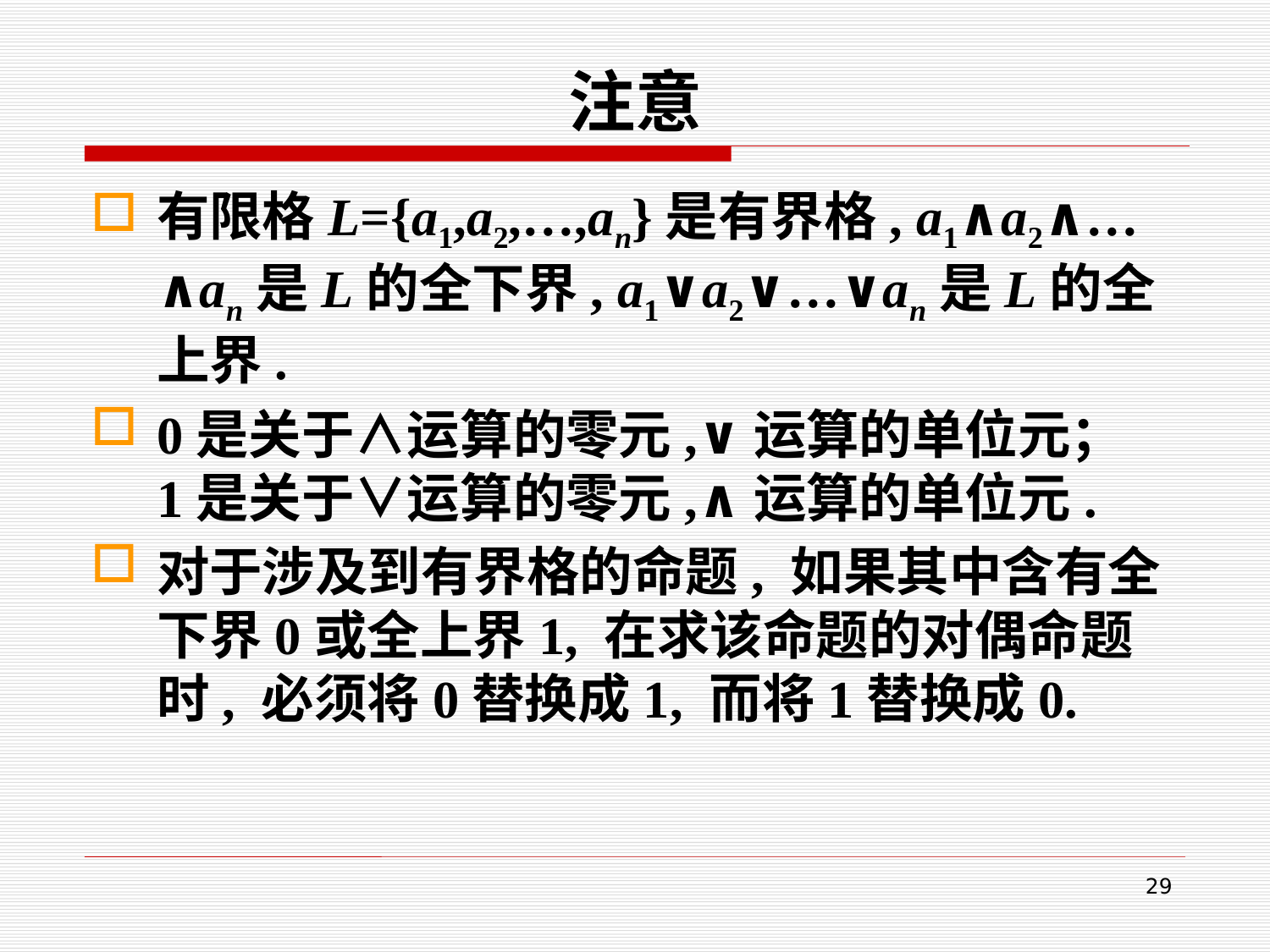

# 注意
有限格L={a1,a2,…,an}是有界格, a1∧a2∧…∧an是L的全下界, a1∨a2∨…∨an是L的全上界.
0是关于∧运算的零元,∨运算的单位元；    1是关于∨运算的零元,∧运算的单位元.
对于涉及到有界格的命题, 如果其中含有全下界0或全上界1, 在求该命题的对偶命题时, 必须将0替换成1, 而将1替换成0.

29